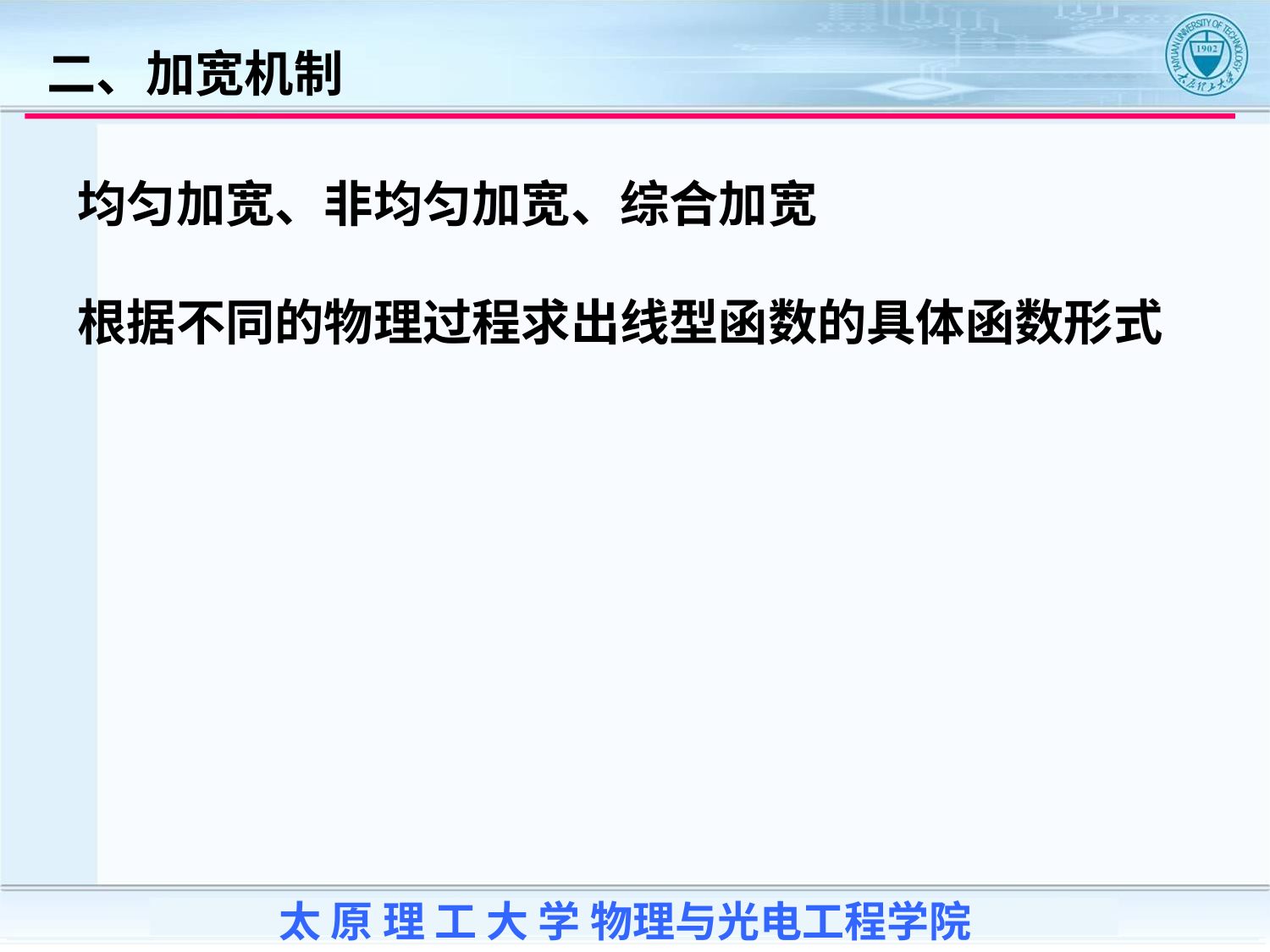

二、加宽机制

均匀加宽、非均匀加宽、综合加宽

根据不同的物理过程求出线型函数的具体函数形式